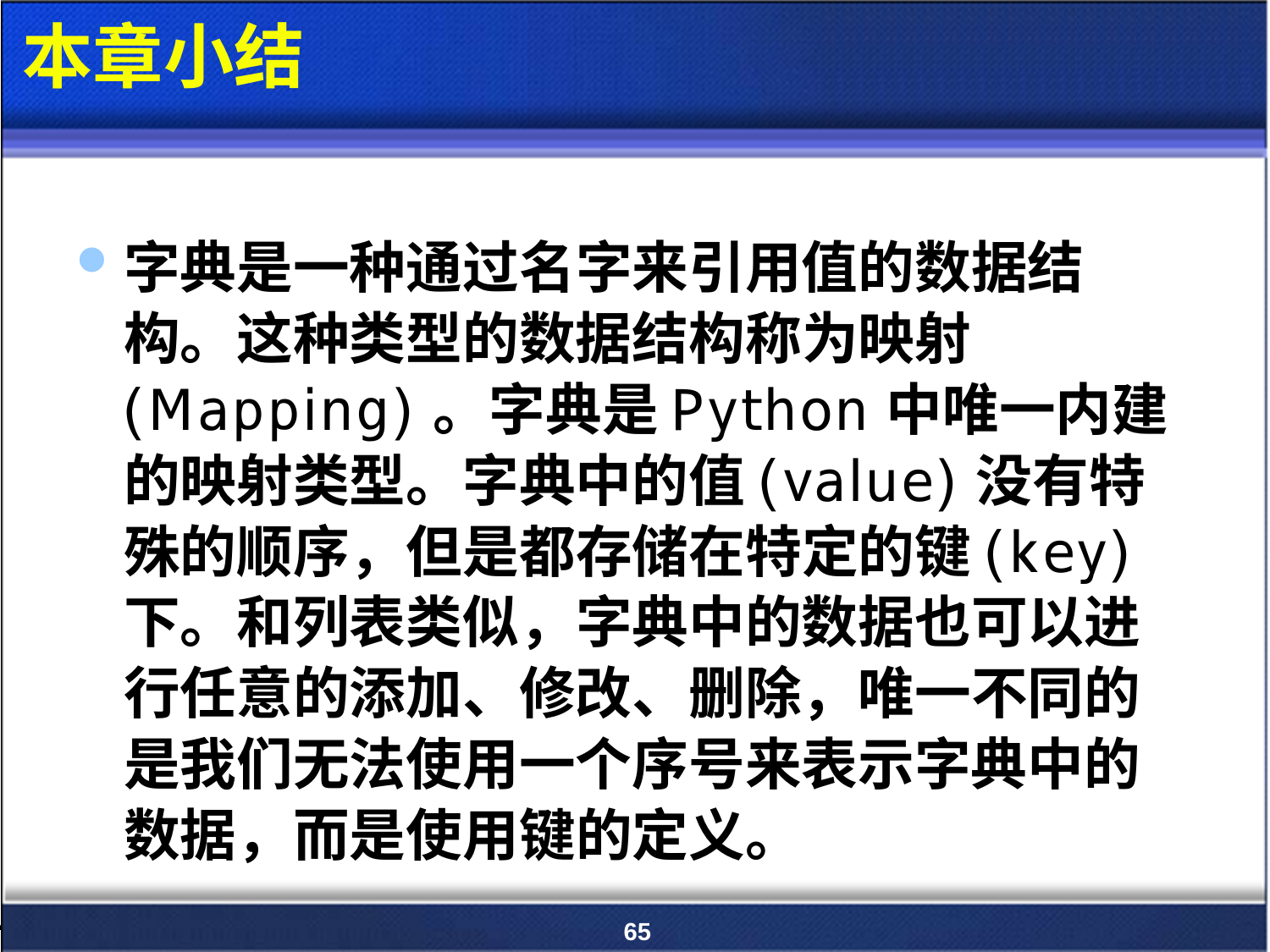

# 本章小结
字典是一种通过名字来引用值的数据结构。这种类型的数据结构称为映射 (Mapping)。字典是Python中唯一内建的映射类型。字典中的值(value)没有特殊的顺序，但是都存储在特定的键(key)下。和列表类似，字典中的数据也可以进行任意的添加、修改、删除，唯一不同的是我们无法使用一个序号来表示字典中的数据，而是使用键的定义。
65